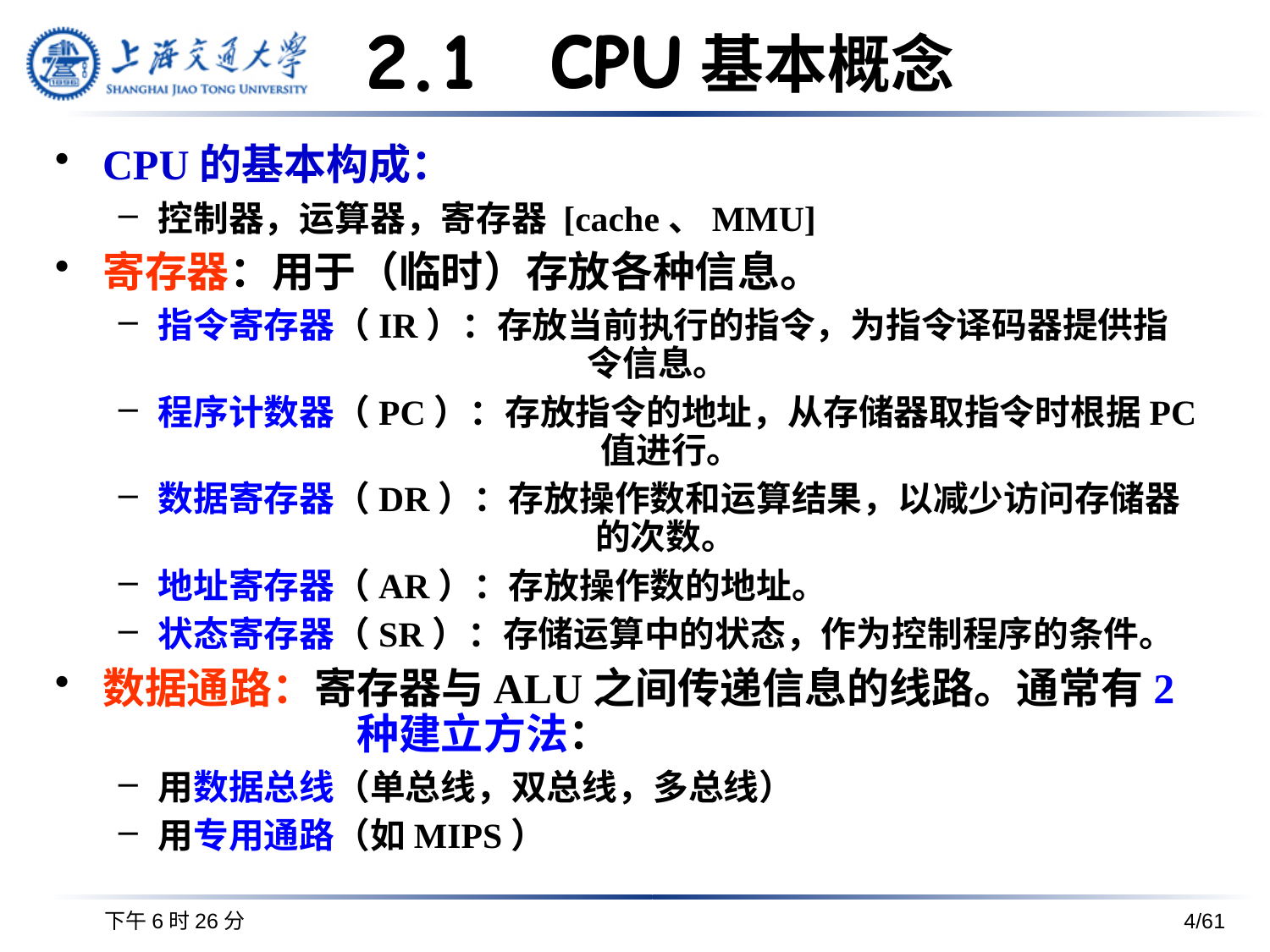

2.1  CPU基本概念
CPU的基本构成：
控制器，运算器，寄存器 [cache、MMU]
寄存器：用于（临时）存放各种信息。
指令寄存器（IR）：存放当前执行的指令，为指令译码器提供指  			      令信息。
程序计数器（PC）：存放指令的地址，从存储器取指令时根据PC			      值进行。
数据寄存器（DR）：存放操作数和运算结果，以减少访问存储器			       的次数。
地址寄存器（AR）：存放操作数的地址。
状态寄存器（SR）：存储运算中的状态，作为控制程序的条件。
数据通路：寄存器与ALU之间传递信息的线路。通常有2 		种建立方法：
用数据总线（单总线，双总线，多总线）
用专用通路（如MIPS）
下午6时26分
4/61